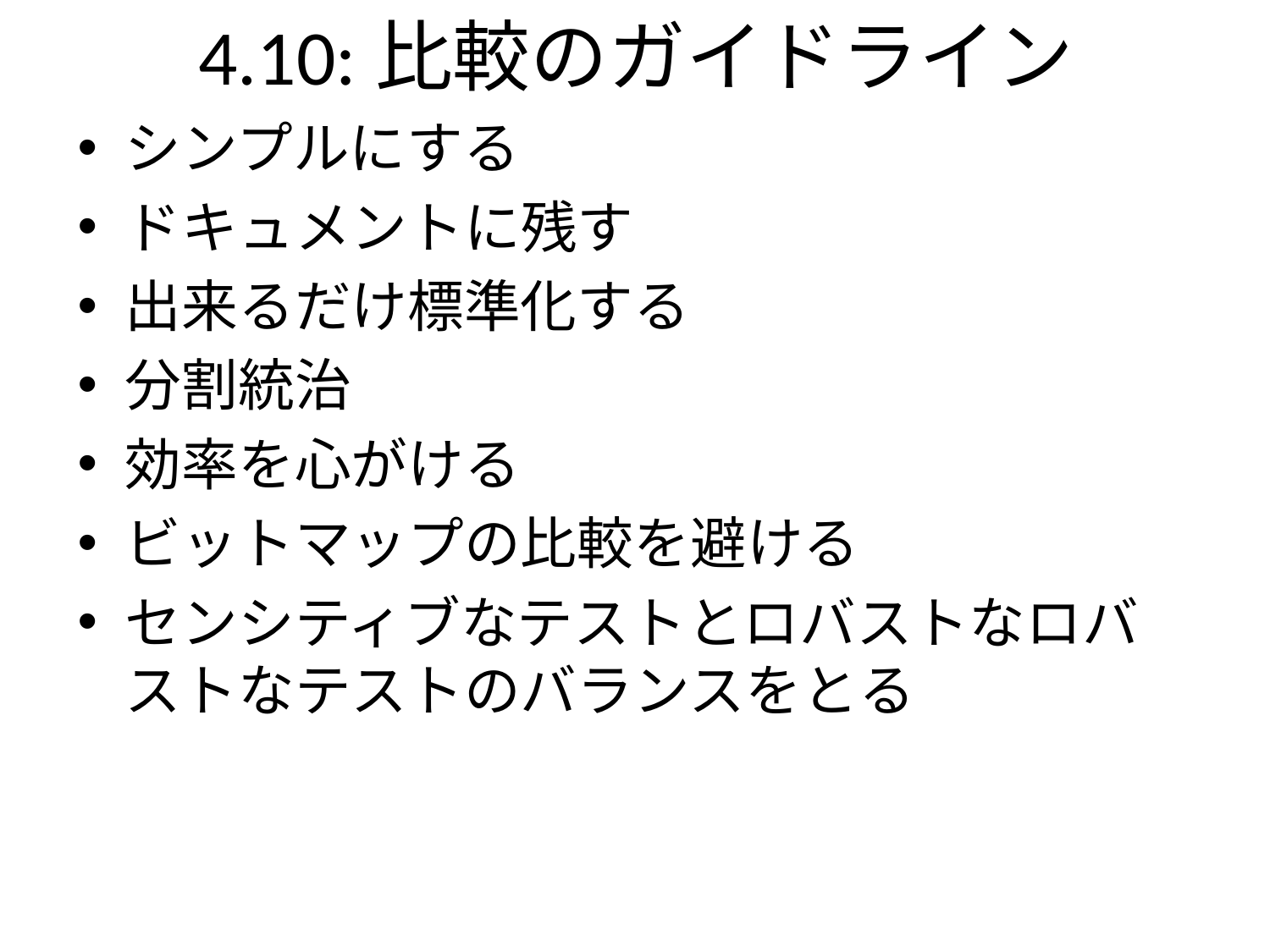

4.10:比較のガイドライン
シンプルにする
ドキュメントに残す
出来るだけ標準化する
分割統治
効率を心がける
ビットマップの比較を避ける
センシティブなテストとロバストなロバストなテストのバランスをとる